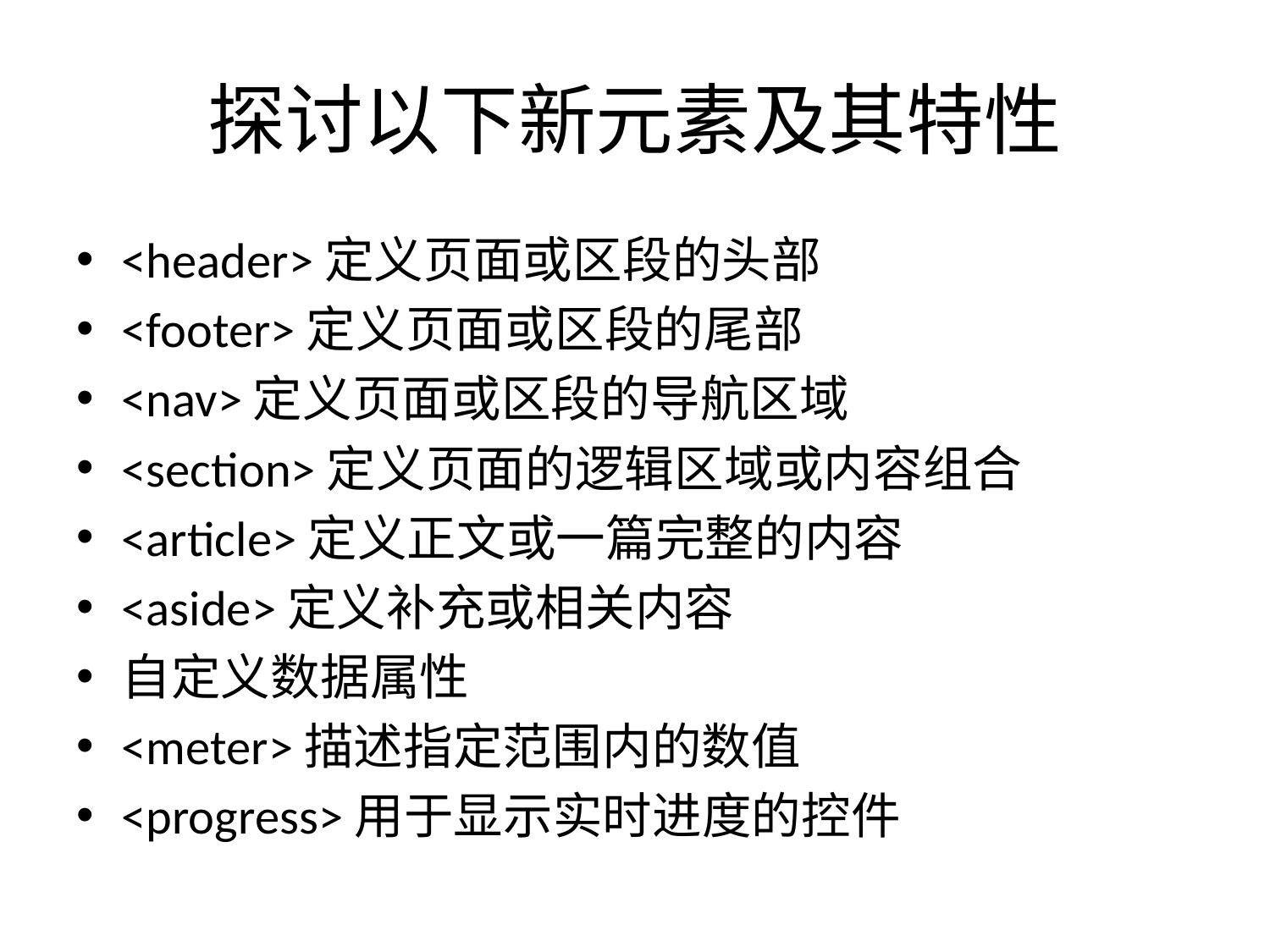

# 探讨以下新元素及其特性
<header>定义页面或区段的头部
<footer>定义页面或区段的尾部
<nav>定义页面或区段的导航区域
<section>定义页面的逻辑区域或内容组合
<article>定义正文或一篇完整的内容
<aside>定义补充或相关内容
自定义数据属性
<meter>描述指定范围内的数值
<progress>用于显示实时进度的控件